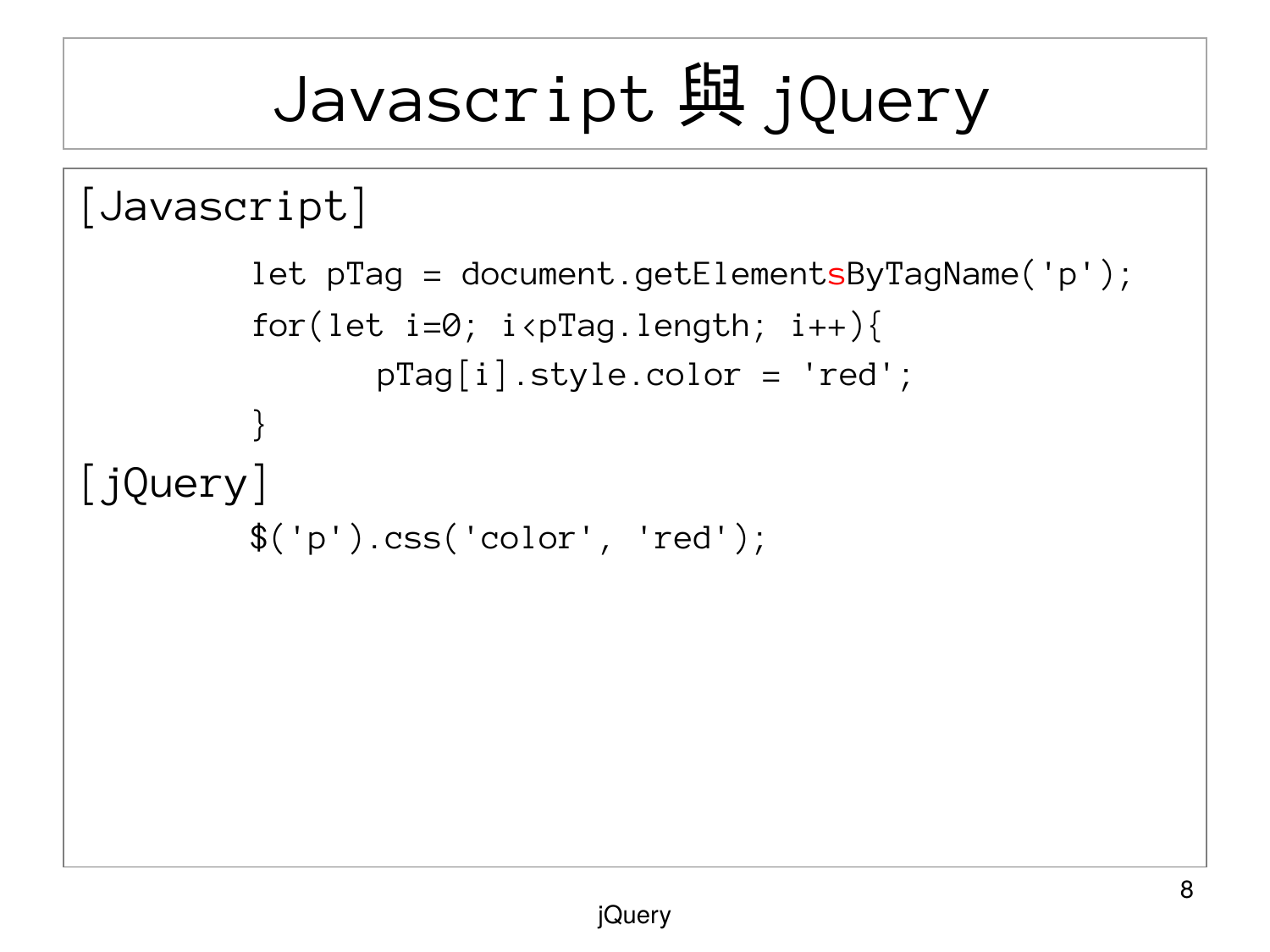

# Javascript與jQuery
[Javascript]
		let pTag = document.getElementsByTagName('p');
		for(let i=0; i<pTag.length; i++){
			pTag[i].style.color = 'red';
		}
[jQuery]
		$('p').css('color', 'red');
8
jQuery